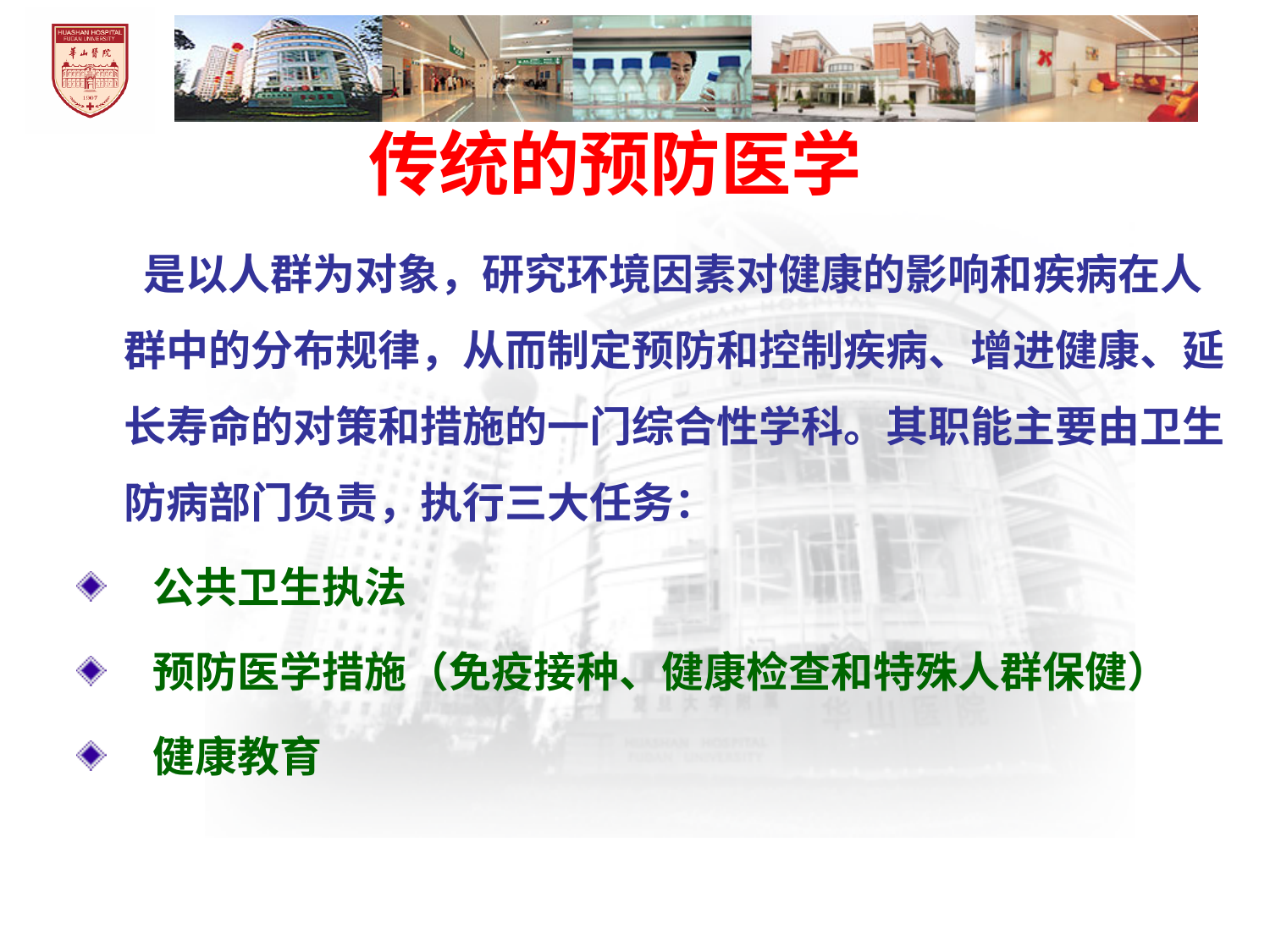

# 传统的预防医学
      是以人群为对象，研究环境因素对健康的影响和疾病在人群中的分布规律，从而制定预防和控制疾病、增进健康、延长寿命的对策和措施的一门综合性学科。其职能主要由卫生防病部门负责，执行三大任务：
  公共卫生执法
  预防医学措施（免疫接种、健康检查和特殊人群保健）
  健康教育